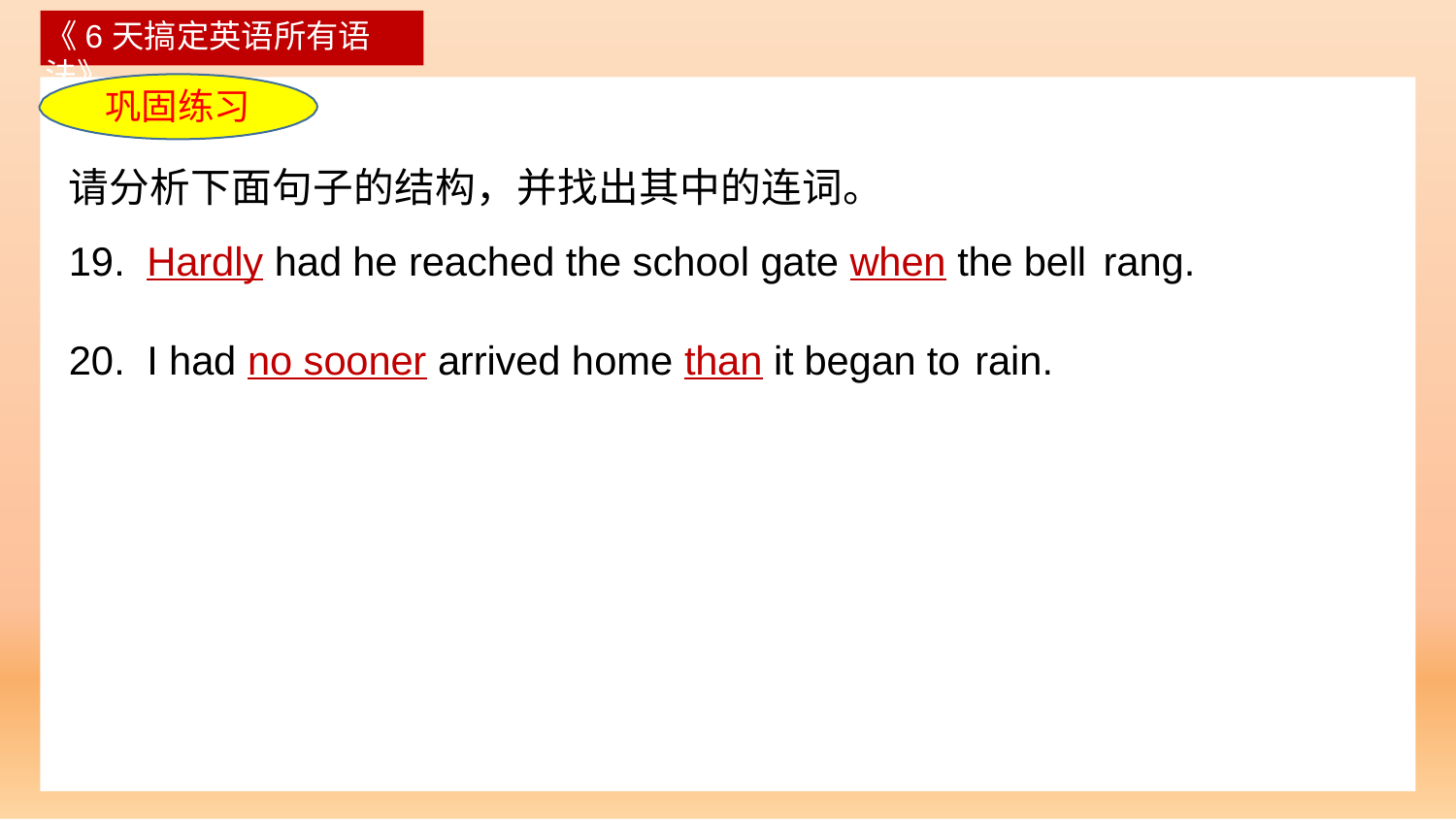

《6天搞定英语所有语法》

# 巩固练习
请分析下面句子的结构，并找出其中的连词。

Hardly had he reached the school gate when the bell rang.

I had no sooner arrived home than it began to rain.